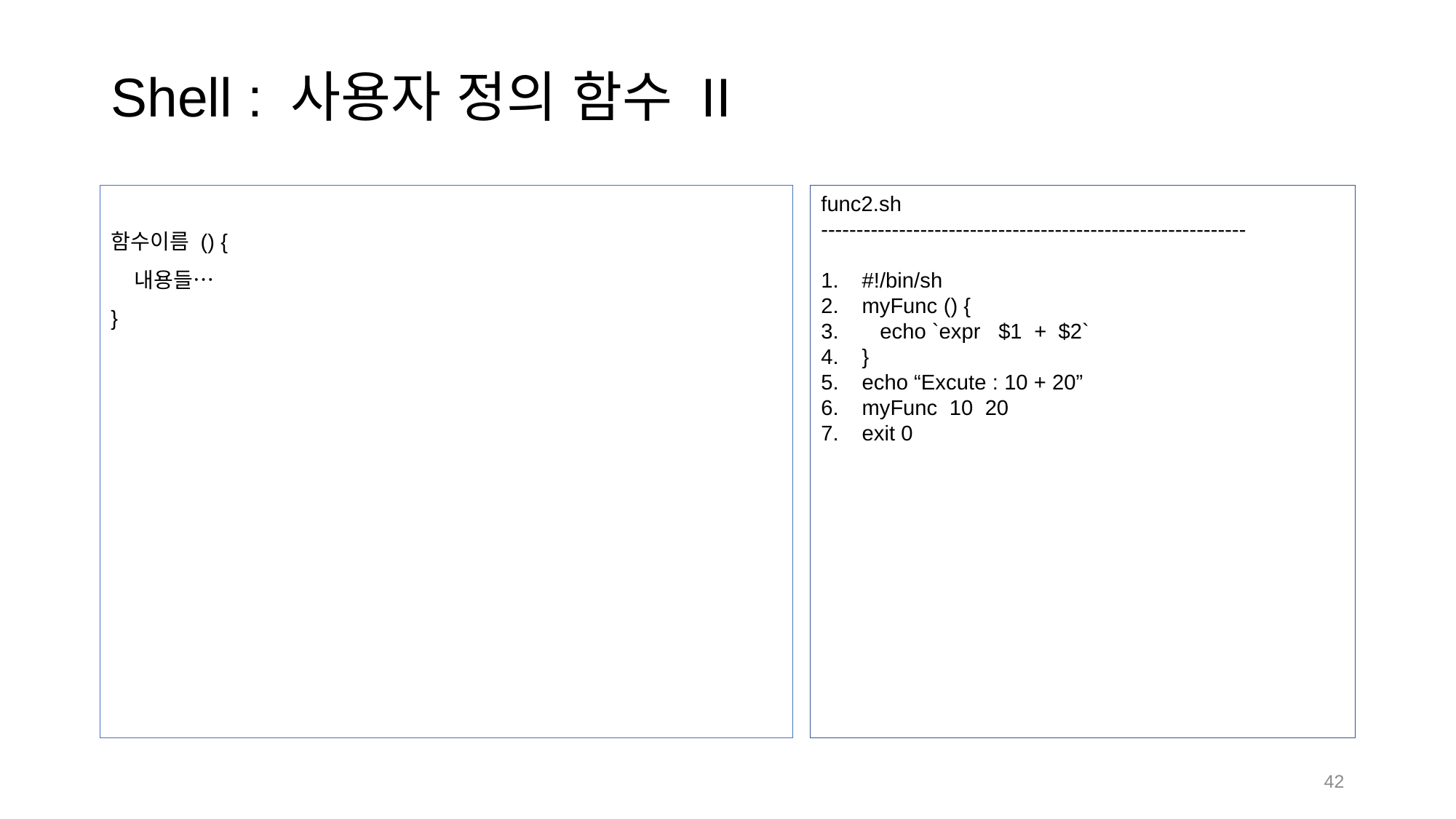

# Shell : 사용자 정의 함수 II

함수이름 () {
   내용들…
}

func2.sh
------------------------------------------------------------

#!/bin/sh
myFunc () {
   echo `expr   $1  +  $2`
}
echo “Excute : 10 + 20”
myFunc  10  20
exit 0
42